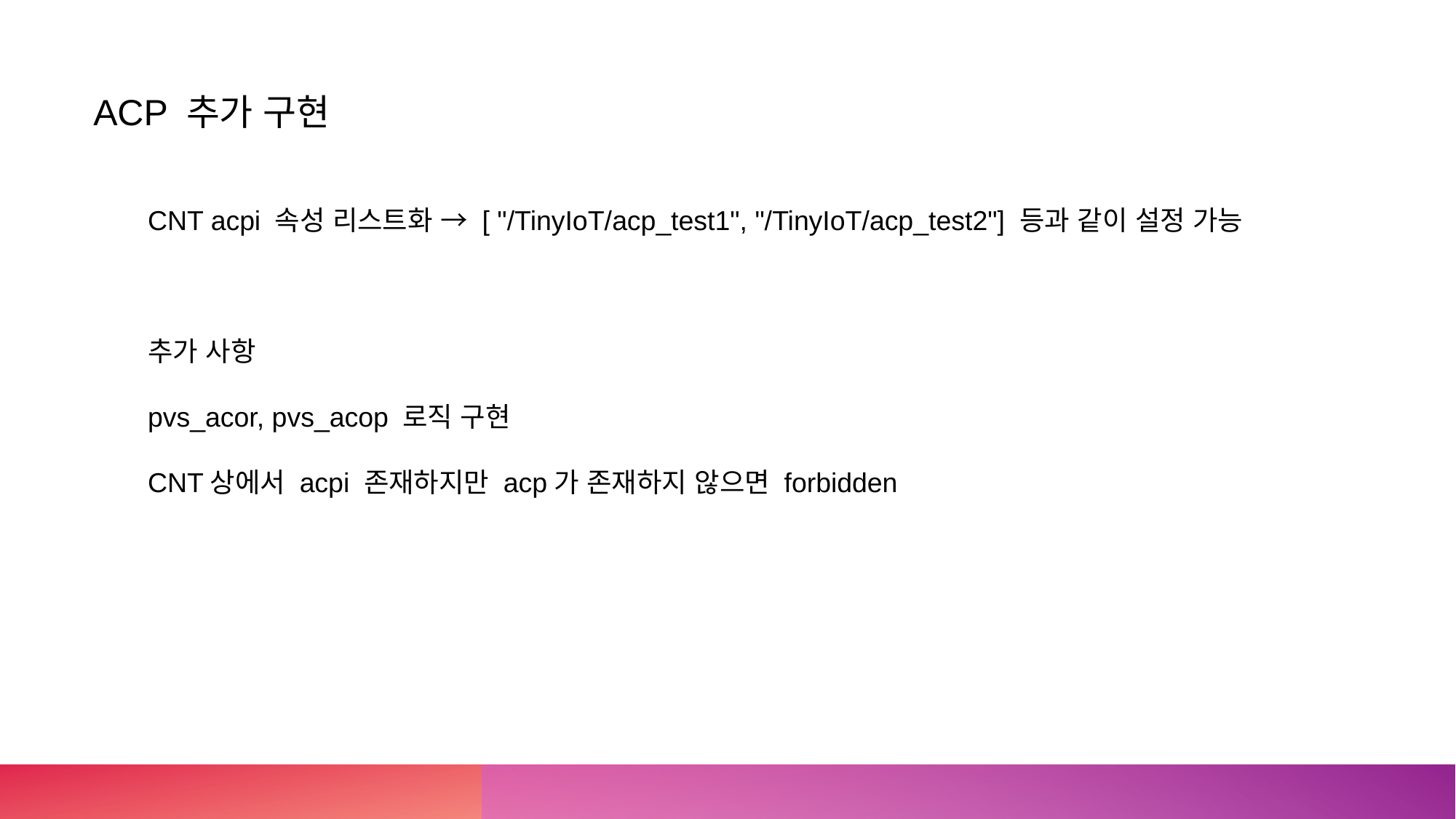

ACP 추가 구현
CNT acpi 속성 리스트화 → [ "/TinyIoT/acp_test1", "/TinyIoT/acp_test2"] 등과 같이 설정 가능

추가 사항

pvs_acor, pvs_acop 로직 구현

CNT상에서 acpi 존재하지만 acp가 존재하지 않으면 forbidden